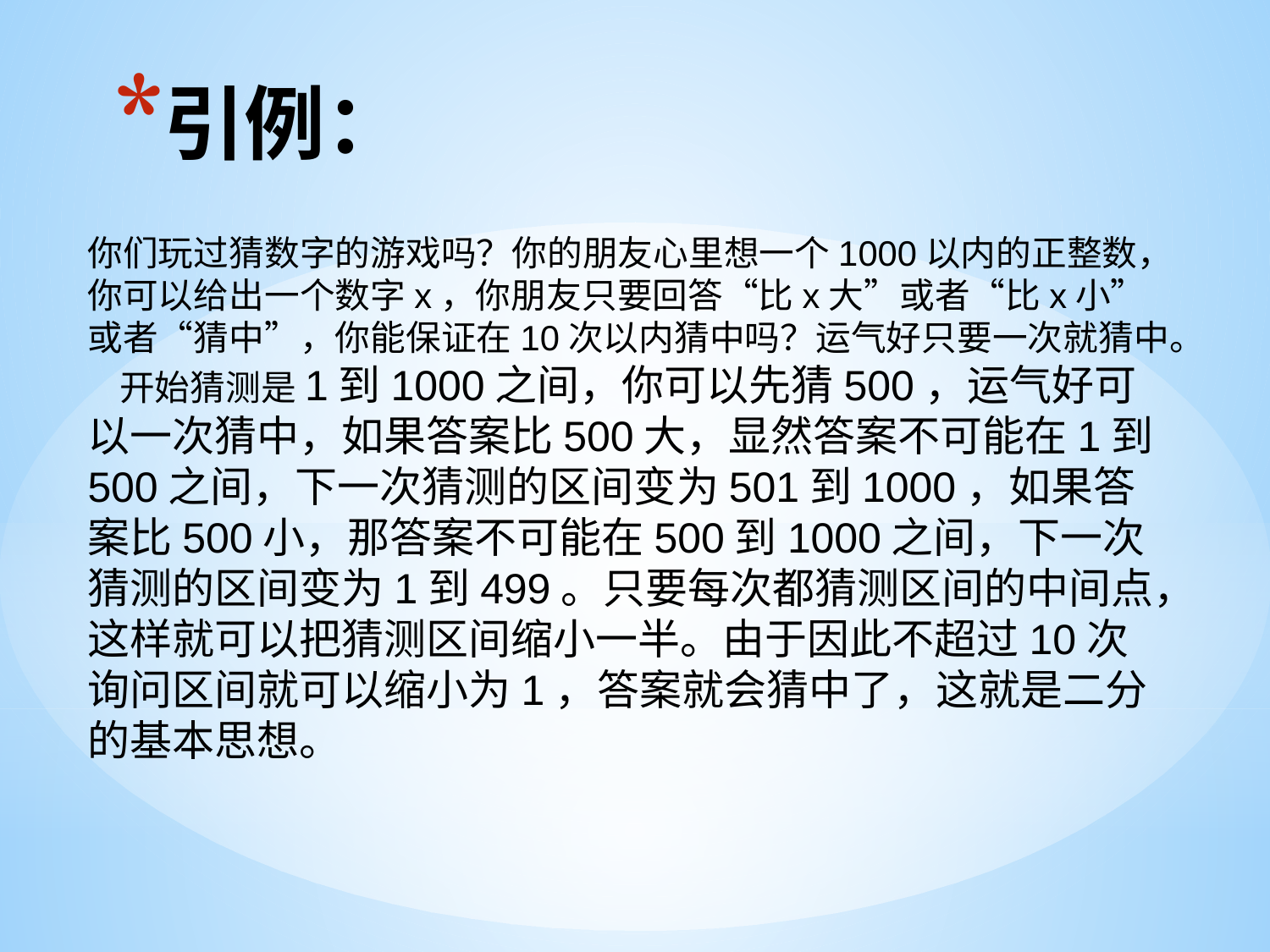

# 引例：
你们玩过猜数字的游戏吗？你的朋友心里想一个1000以内的正整数，你可以给出一个数字x，你朋友只要回答“比x大”或者“比x小”或者“猜中”，你能保证在10次以内猜中吗？运气好只要一次就猜中。
   开始猜测是1到1000之间，你可以先猜500，运气好可以一次猜中，如果答案比500大，显然答案不可能在1到500之间，下一次猜测的区间变为501到1000，如果答案比500小，那答案不可能在500到1000之间，下一次猜测的区间变为1到499。只要每次都猜测区间的中间点，这样就可以把猜测区间缩小一半。由于因此不超过10次询问区间就可以缩小为1，答案就会猜中了，这就是二分的基本思想。